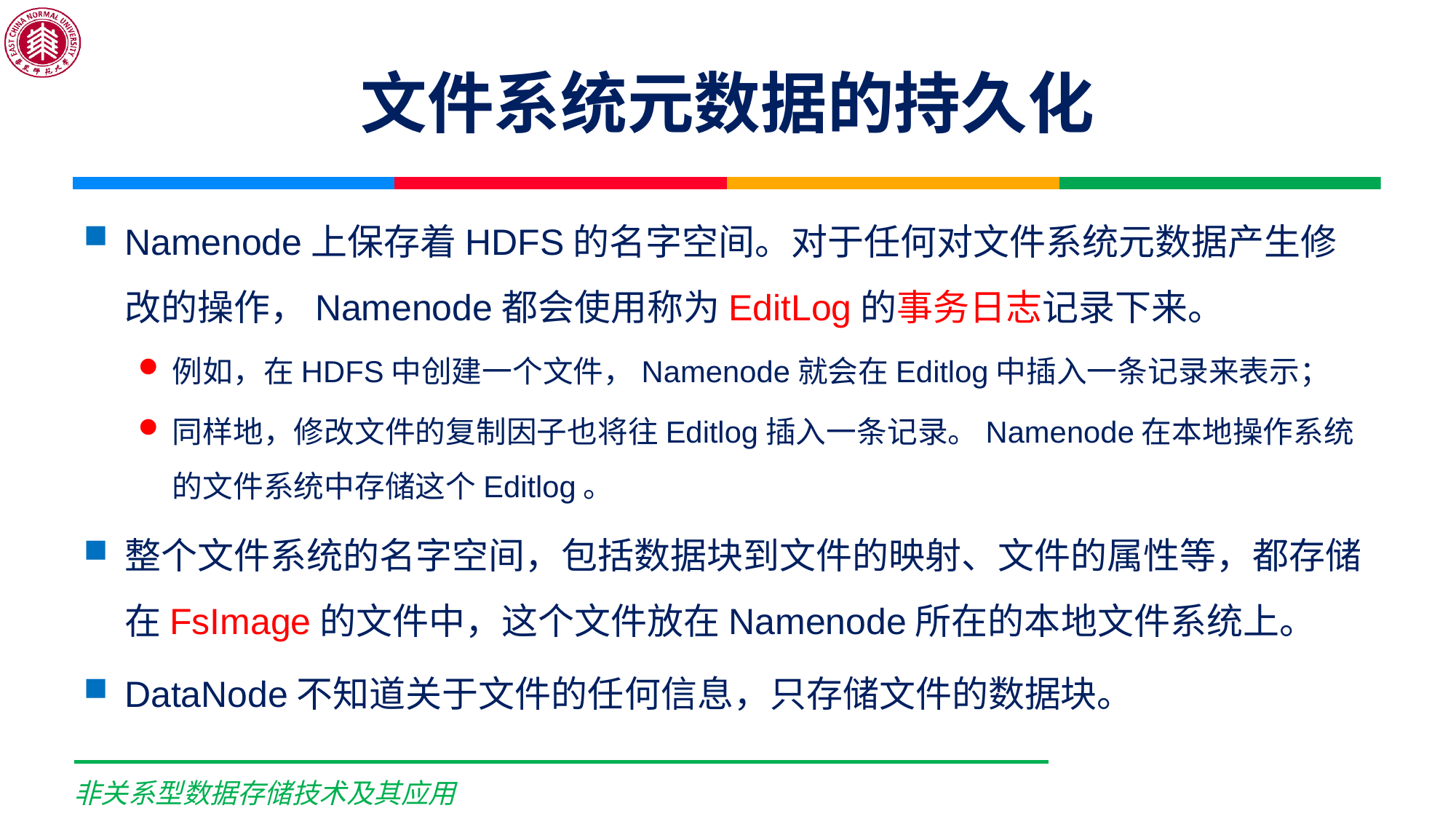

# 文件系统元数据的持久化
Namenode上保存着HDFS的名字空间。对于任何对文件系统元数据产生修改的操作，Namenode都会使用称为EditLog的事务日志记录下来。
例如，在HDFS中创建一个文件，Namenode就会在Editlog中插入一条记录来表示；
同样地，修改文件的复制因子也将往Editlog插入一条记录。Namenode在本地操作系统的文件系统中存储这个Editlog。
整个文件系统的名字空间，包括数据块到文件的映射、文件的属性等，都存储在FsImage的文件中，这个文件放在Namenode所在的本地文件系统上。
DataNode不知道关于文件的任何信息，只存储文件的数据块。